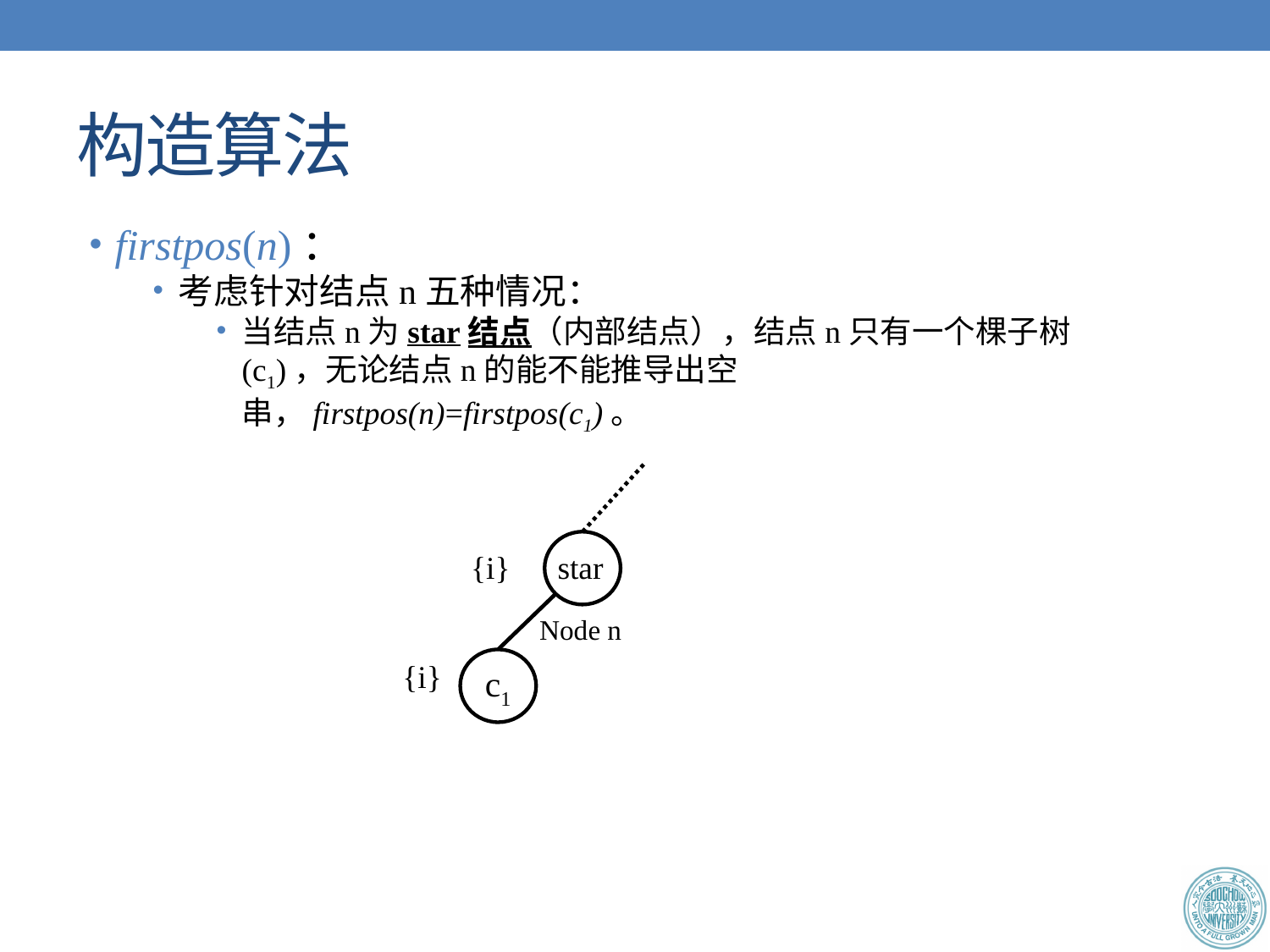

# 构造算法
firstpos(n)：
考虑针对结点n五种情况：
当结点n为star结点（内部结点），结点n只有一个棵子树(c1)，无论结点n的能不能推导出空串，firstpos(n)=firstpos(c1)。

Node n
c1
{i}
{i}
star